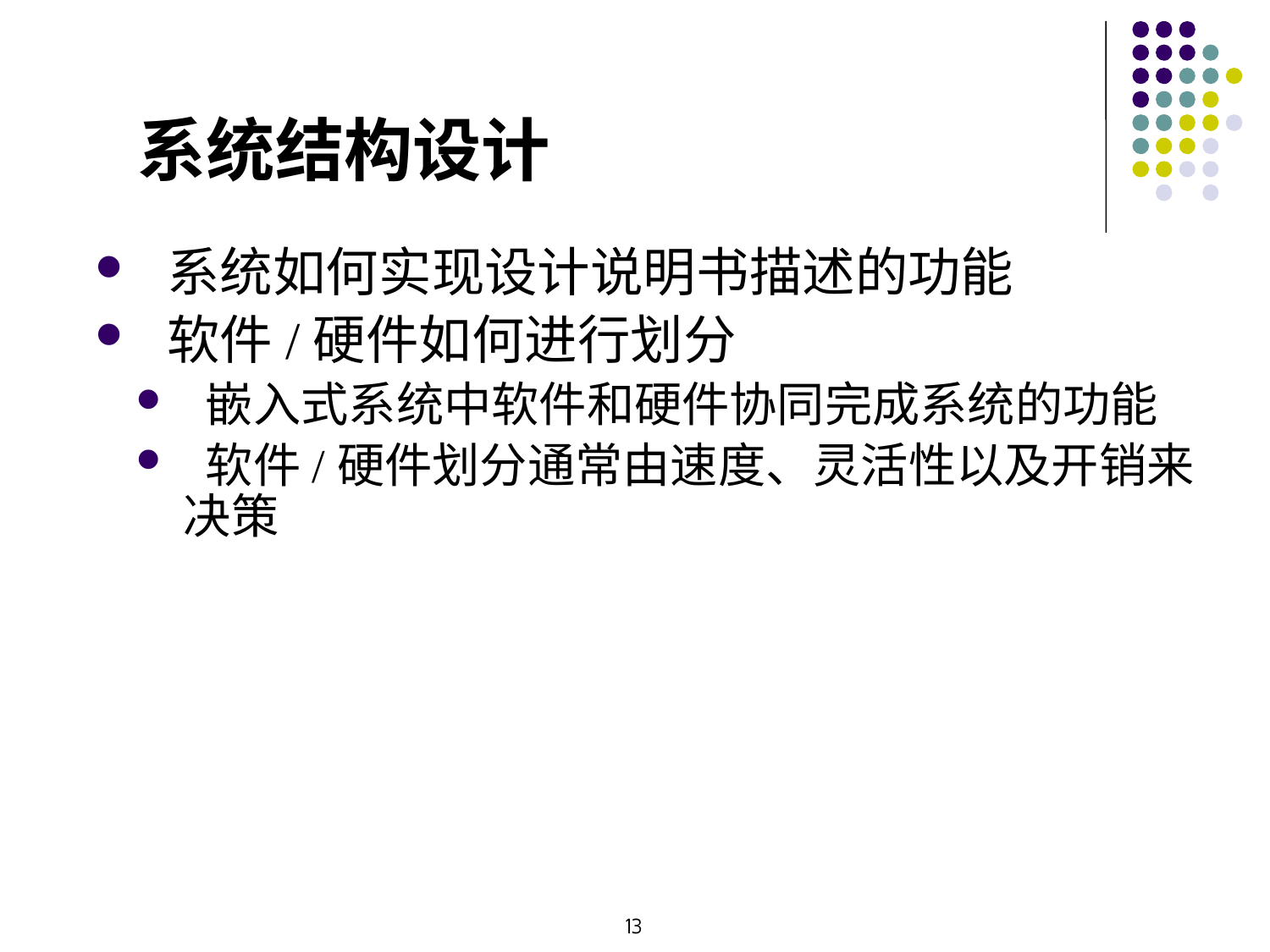

# 系统结构设计
 系统如何实现设计说明书描述的功能
 软件/硬件如何进行划分
 嵌入式系统中软件和硬件协同完成系统的功能
 软件/硬件划分通常由速度、灵活性以及开销来决策
13